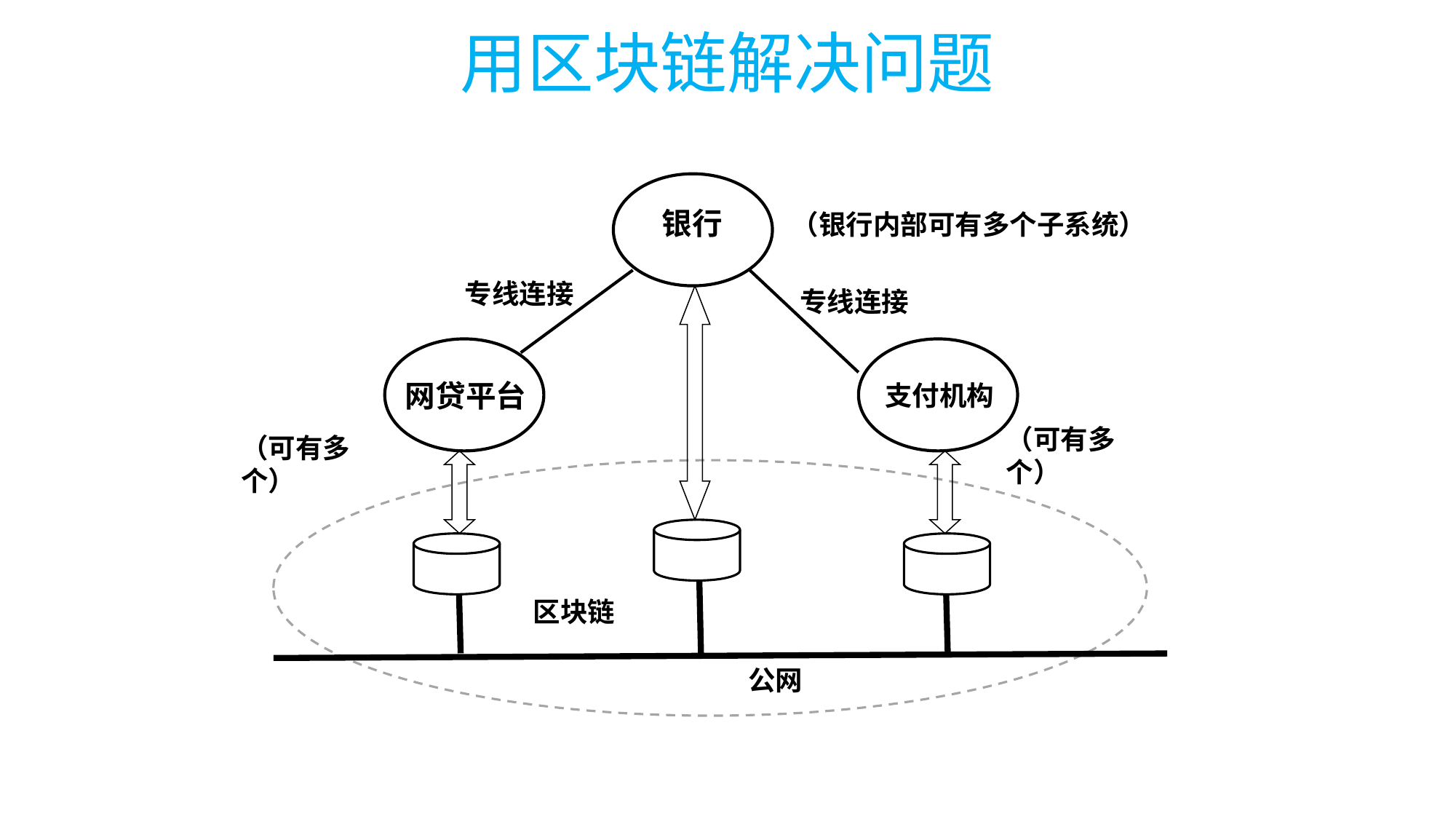

用区块链解决问题

银行

网贷平台

支付机构
（银行内部可有多个子系统）
专线连接
专线连接

（可有多个）
（可有多个）

区块链
公网